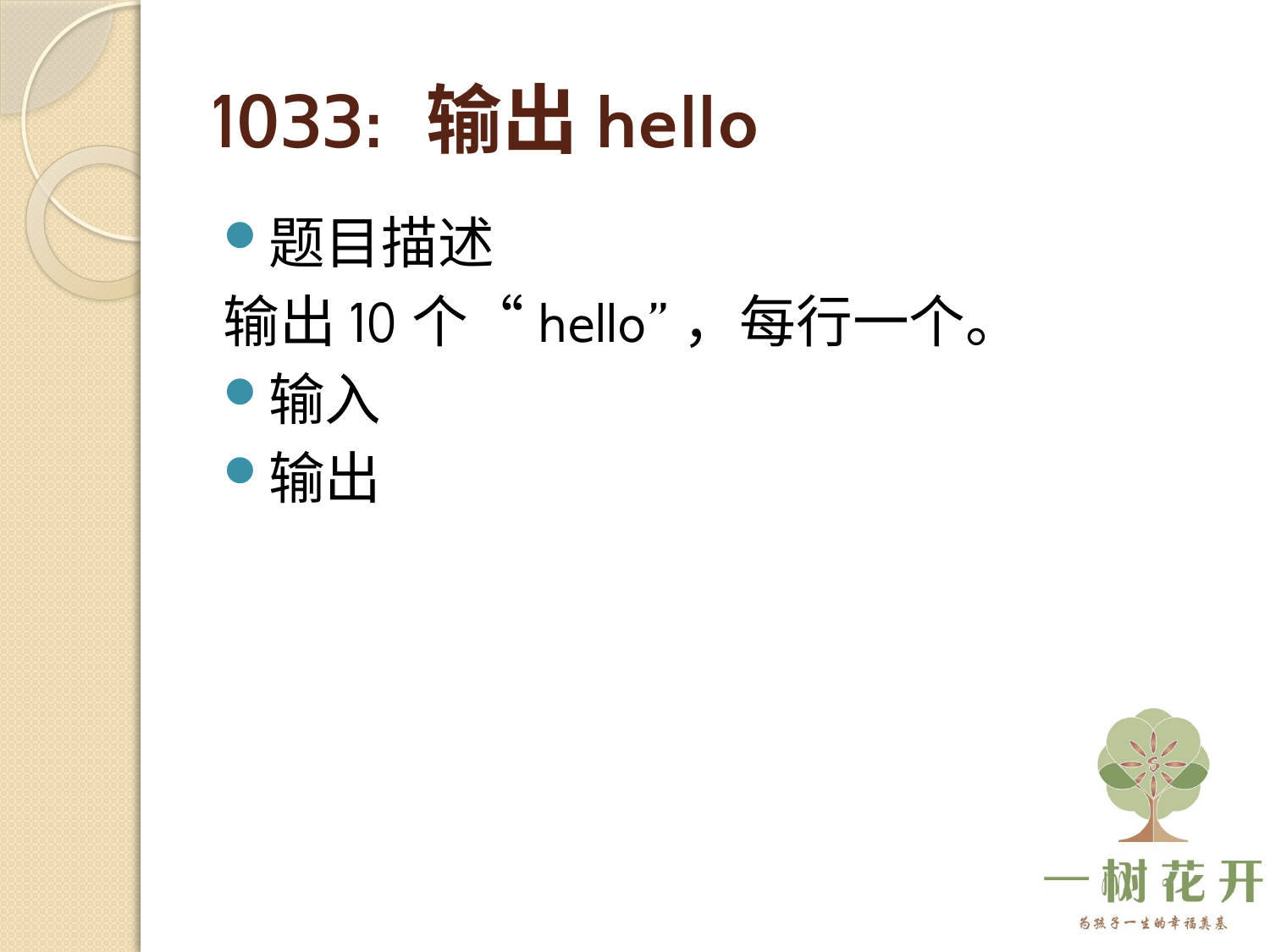

# 1033: 输出hello
题目描述
输出10个“hello”，每行一个。
输入
输出